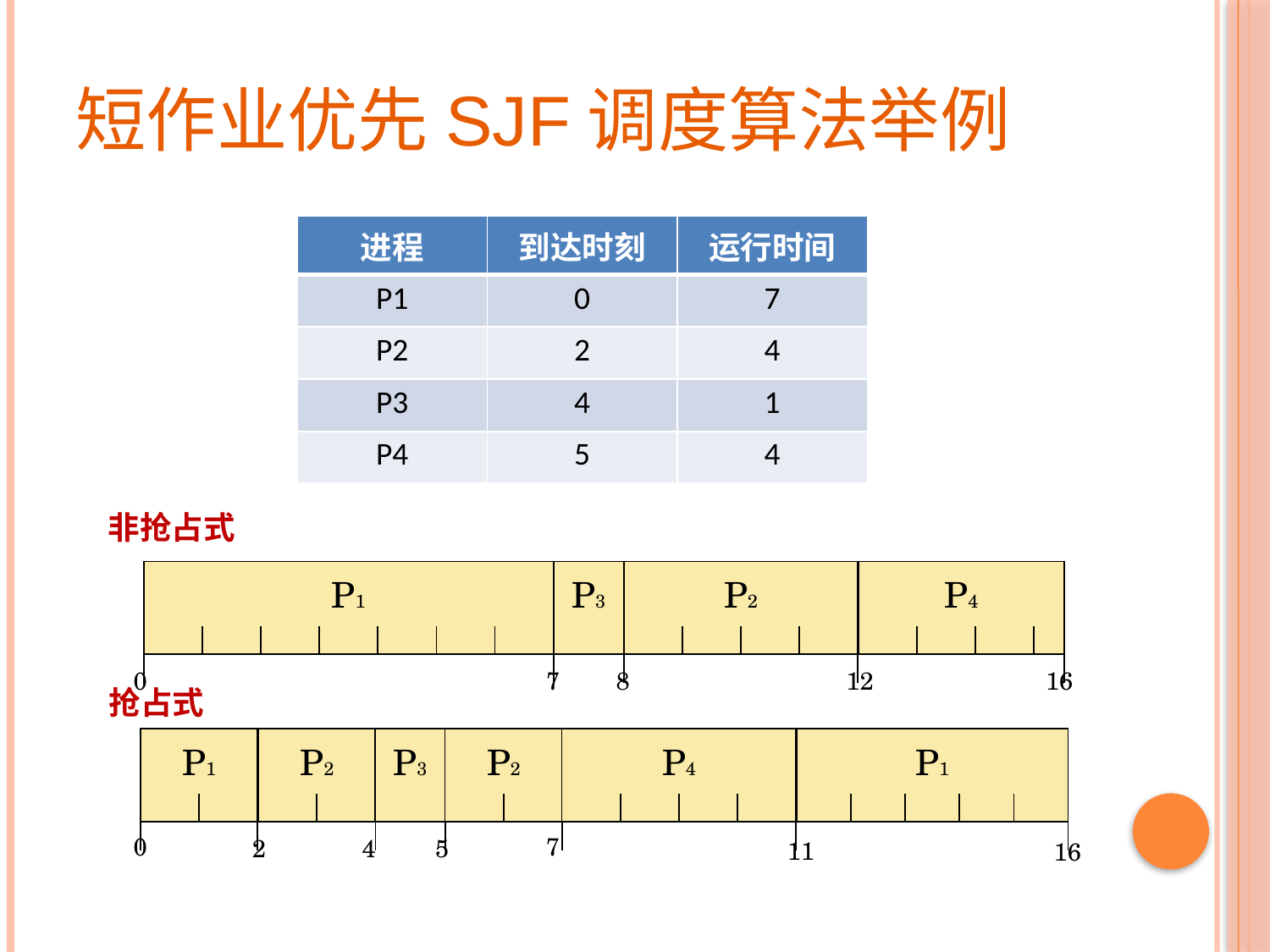

# 短作业优先SJF调度算法举例
| 进程 | 到达时刻 | 运行时间 |
| --- | --- | --- |
| P1 | 0 | 7 |
| P2 | 2 | 4 |
| P3 | 4 | 1 |
| P4 | 5 | 4 |
非抢占式
| P1 |  |  |  |  |  |  |
| --- | --- | --- | --- | --- | --- | --- |
|  |  |  |  |  |  |  |
|  |  |  |  |  |  |  |
| P3 |
| --- |
|  |
|  |
| P2 |  |  |  |
| --- | --- | --- | --- |
|  |  |  |  |
|  |  |  |  |
| P4 |  |  |  |
| --- | --- | --- | --- |
|  |  |  |  |
|  |  |  |  |
0
7
8
12
16
抢占式
| P1 |  |
| --- | --- |
|  |  |
|  |  |
| P2 |  |
| --- | --- |
|  |  |
|  |  |
| P3 |
| --- |
|  |
|  |
| P2 |  |
| --- | --- |
|  |  |
|  |  |
| P4 |  |  |  |
| --- | --- | --- | --- |
|  |  |  |  |
|  |  |  |  |
| P1 |  |  |  |  |
| --- | --- | --- | --- | --- |
|  |  |  |  |  |
|  |  |  |  |  |
0
7
 2
 4
5
11
16